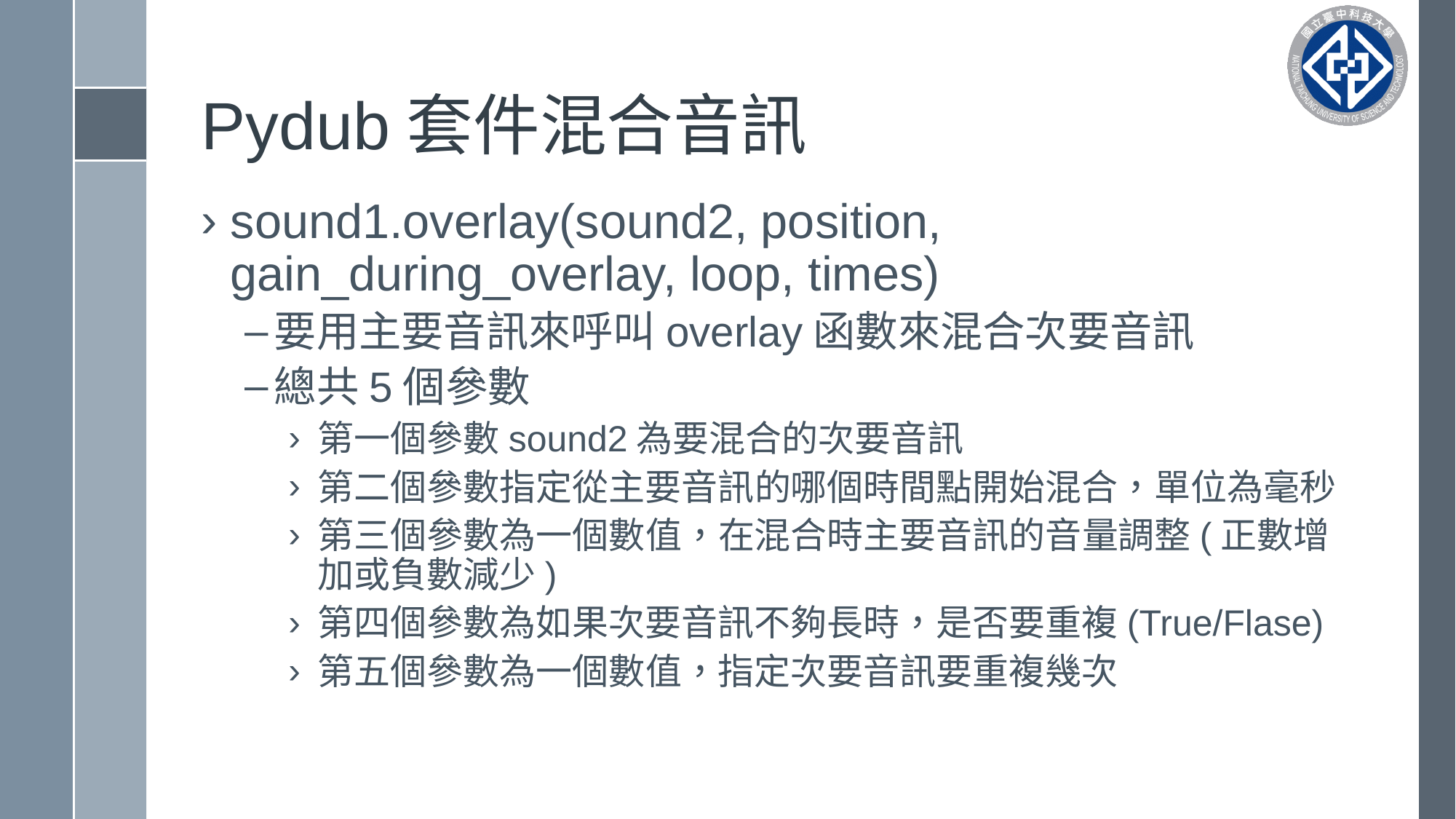

# Pydub套件混合音訊
sound1.overlay(sound2, position, gain_during_overlay, loop, times)
要用主要音訊來呼叫overlay函數來混合次要音訊
總共5個參數
第一個參數sound2為要混合的次要音訊
第二個參數指定從主要音訊的哪個時間點開始混合，單位為毫秒
第三個參數為一個數值，在混合時主要音訊的音量調整(正數增加或負數減少)
第四個參數為如果次要音訊不夠長時，是否要重複(True/Flase)
第五個參數為一個數值，指定次要音訊要重複幾次